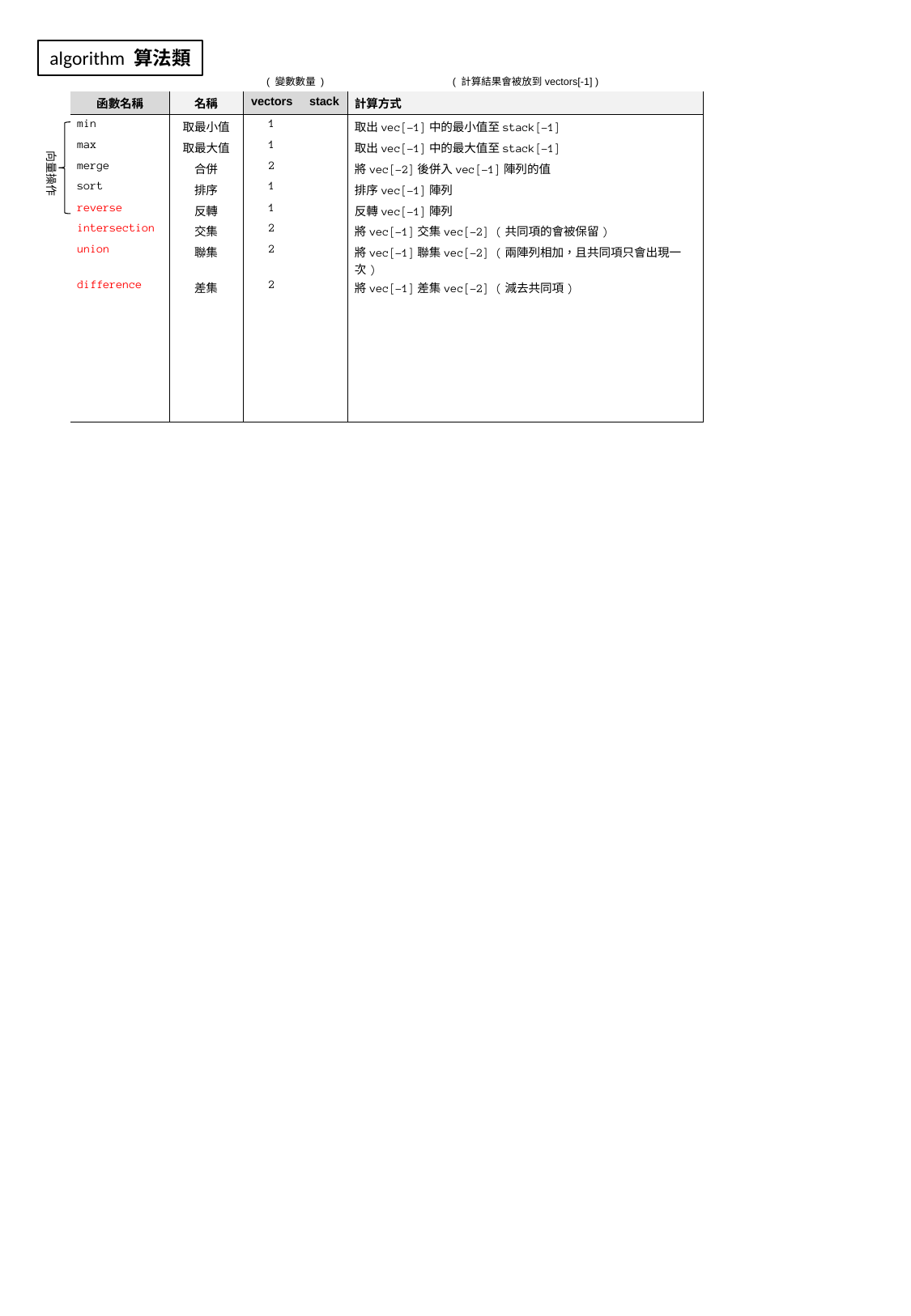

algorithm 算法類
|  |  | ( 變數數量 ) |  | ( 計算結果會被放到vectors[-1] ) |
| --- | --- | --- | --- | --- |
| 函數名稱 | 名稱 | vectors | stack | 計算方式 |
| min | 取最小值 | 1 |  | 取出vec[-1]中的最小值至stack[-1] |
| max | 取最大值 | 1 |  | 取出vec[-1]中的最大值至stack[-1] |
| merge | 合併 | 2 |  | 將vec[-2]後併入vec[-1]陣列的值 |
| sort | 排序 | 1 |  | 排序vec[-1]陣列 |
| reverse | 反轉 | 1 |  | 反轉vec[-1]陣列 |
| intersection | 交集 | 2 |  | 將vec[-1]交集vec[-2] (共同項的會被保留) |
| union | 聯集 | 2 |  | 將vec[-1]聯集vec[-2] (兩陣列相加，且共同項只會出現一次) |
| difference | 差集 | 2 |  | 將vec[-1]差集vec[-2] (減去共同項) |
|  |  |  |  |  |
|  |  |  |  |  |
|  |  |  |  |  |
|  |  |  |  |  |
|  |  |  |  |  |
|  |  |  |  |  |

向量操作